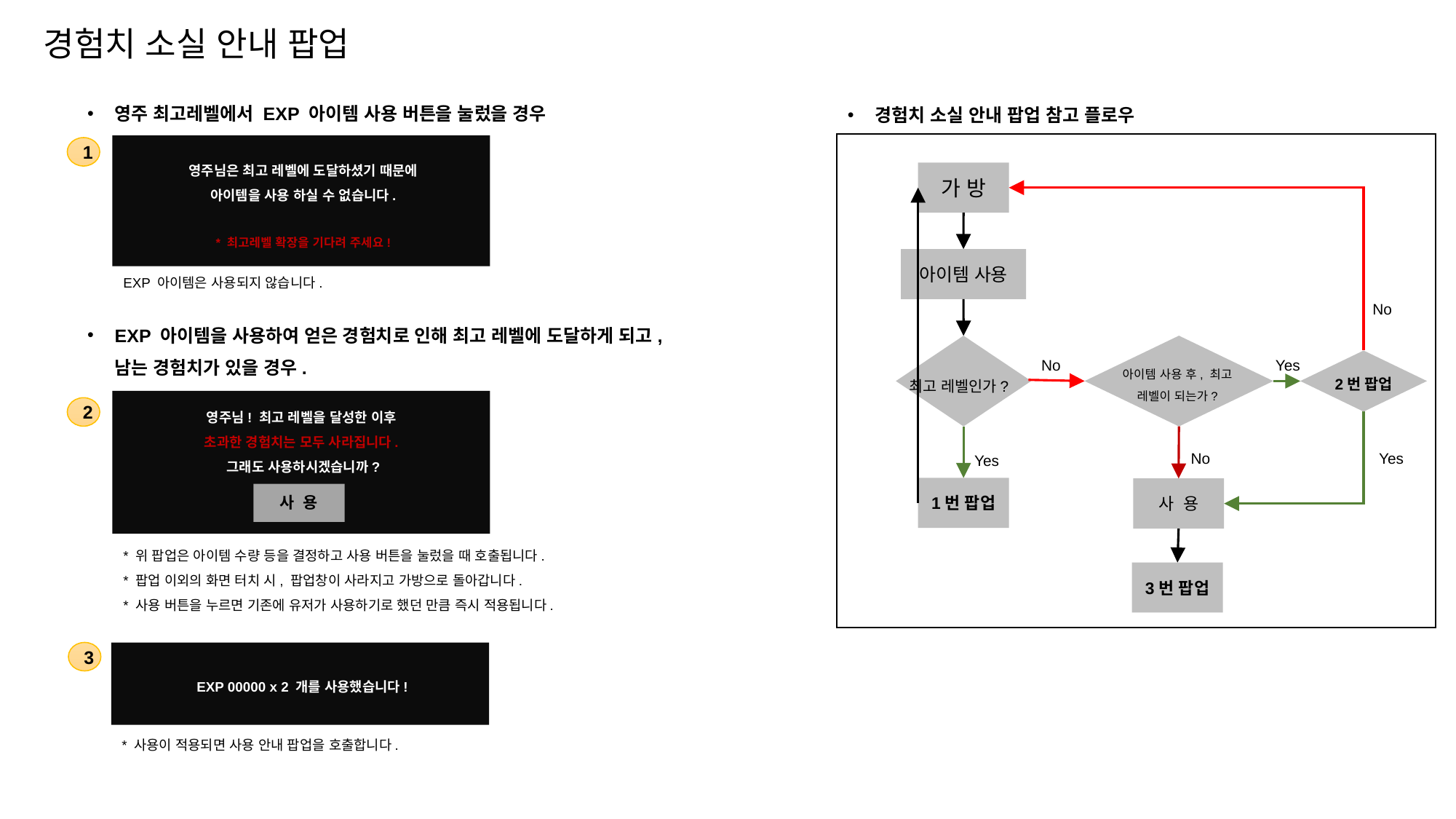

경험치 소실 안내 팝업
영주 최고레벨에서 EXP 아이템 사용 버튼을 눌렀을 경우
경험치 소실 안내 팝업 참고 플로우

1
영주님은 최고 레벨에 도달하셨기 때문에
아이템을 사용 하실 수 없습니다.

* 최고레벨 확장을 기다려 주세요!
가 방
아이템 사용
EXP 아이템은 사용되지 않습니다.
No
EXP 아이템을 사용하여 얻은 경험치로 인해 최고 레벨에 도달하게 되고,
남는 경험치가 있을 경우.

No
Yes

아이템 사용 후, 최고 레벨이 되는가?
2번 팝업
최고 레벨인가?

영주님! 최고 레벨을 달성한 이후
초과한 경험치는 모두 사라집니다.
그래도 사용하시겠습니까?
2
No
Yes
Yes
1번 팝업
사  용

사  용
* 위 팝업은 아이템 수량 등을 결정하고 사용 버튼을 눌렀을 때 호출됩니다.
* 팝업 이외의 화면 터치 시, 팝업창이 사라지고 가방으로 돌아갑니다.
* 사용 버튼을 누르면 기존에 유저가 사용하기로 했던 만큼 즉시 적용됩니다.
3번 팝업
3

EXP 00000 x 2 개를 사용했습니다!
* 사용이 적용되면 사용 안내 팝업을 호출합니다.